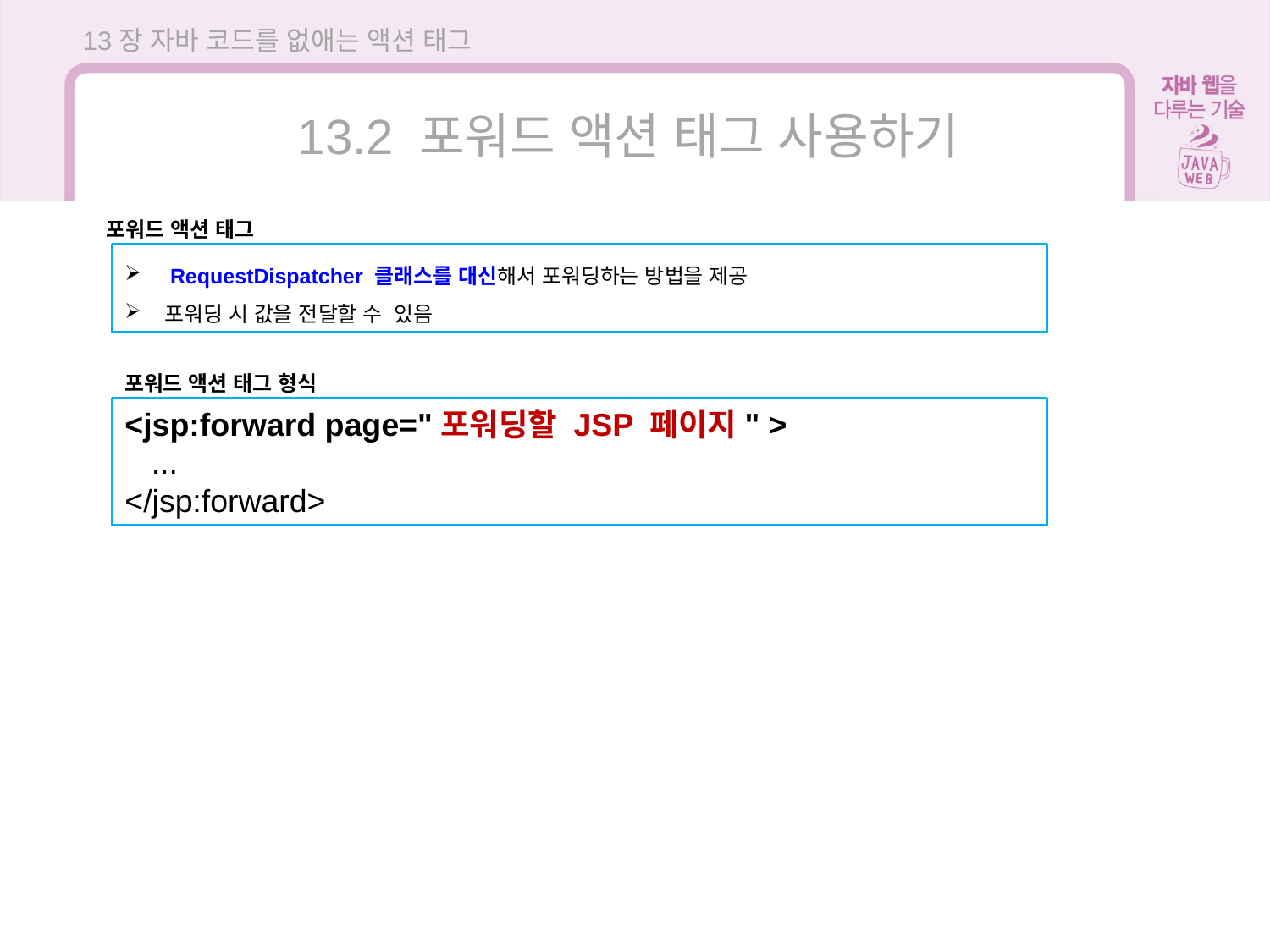

13장 자바 코드를 없애는 액션 태그
13.2 포워드 액션 태그 사용하기
포워드 액션 태그
 RequestDispatcher 클래스를 대신해서 포워딩하는 방법을 제공
포워딩 시 값을 전달할 수  있음
포워드 액션 태그 형식
<jsp:forward page="포워딩할 JSP 페이지" >
   ...
</jsp:forward>